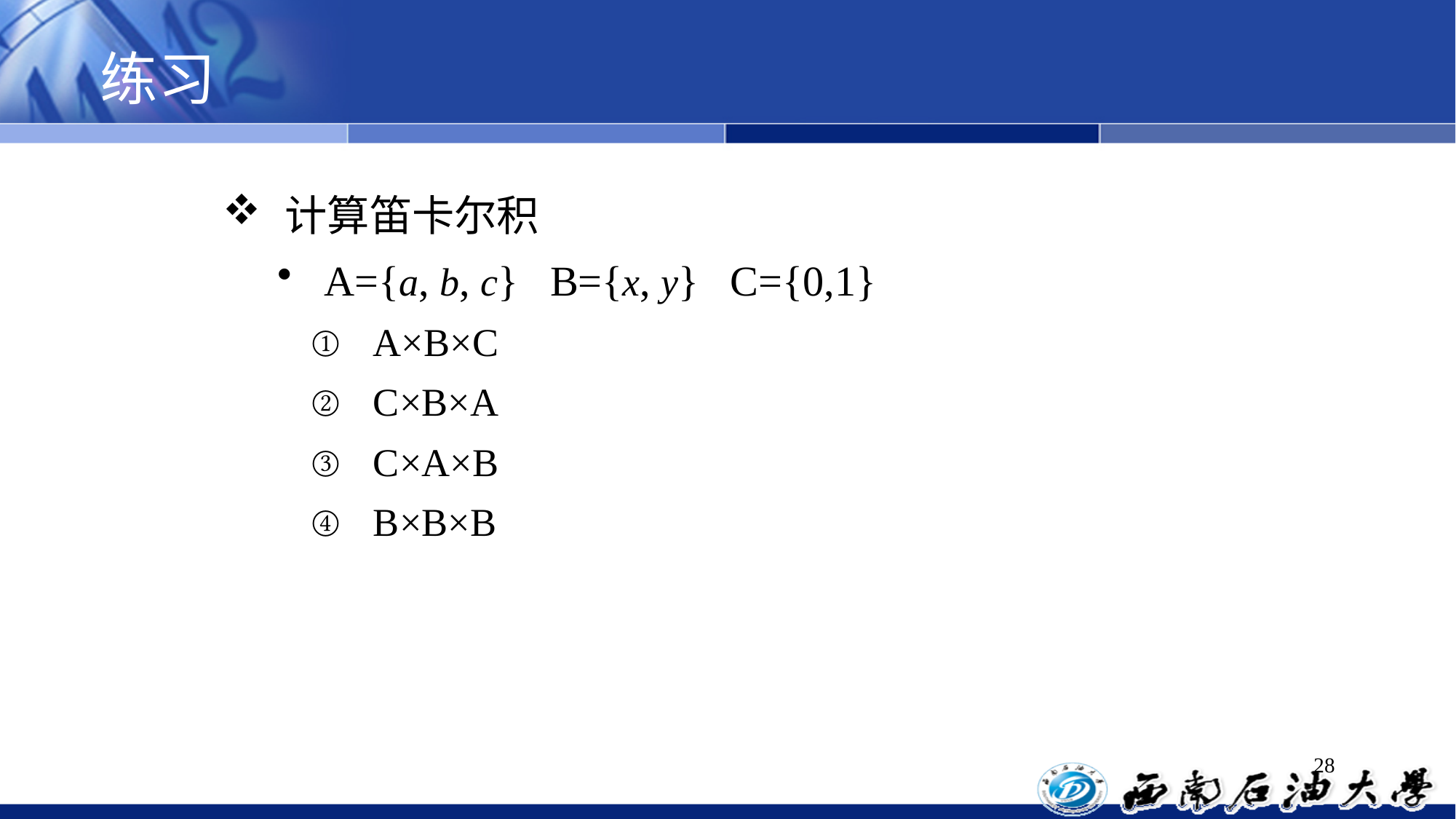

# 练习
计算笛卡尔积
A={a, b, c}   B={x, y}   C={0,1}
A×B×C
C×B×A
C×A×B
B×B×B
28